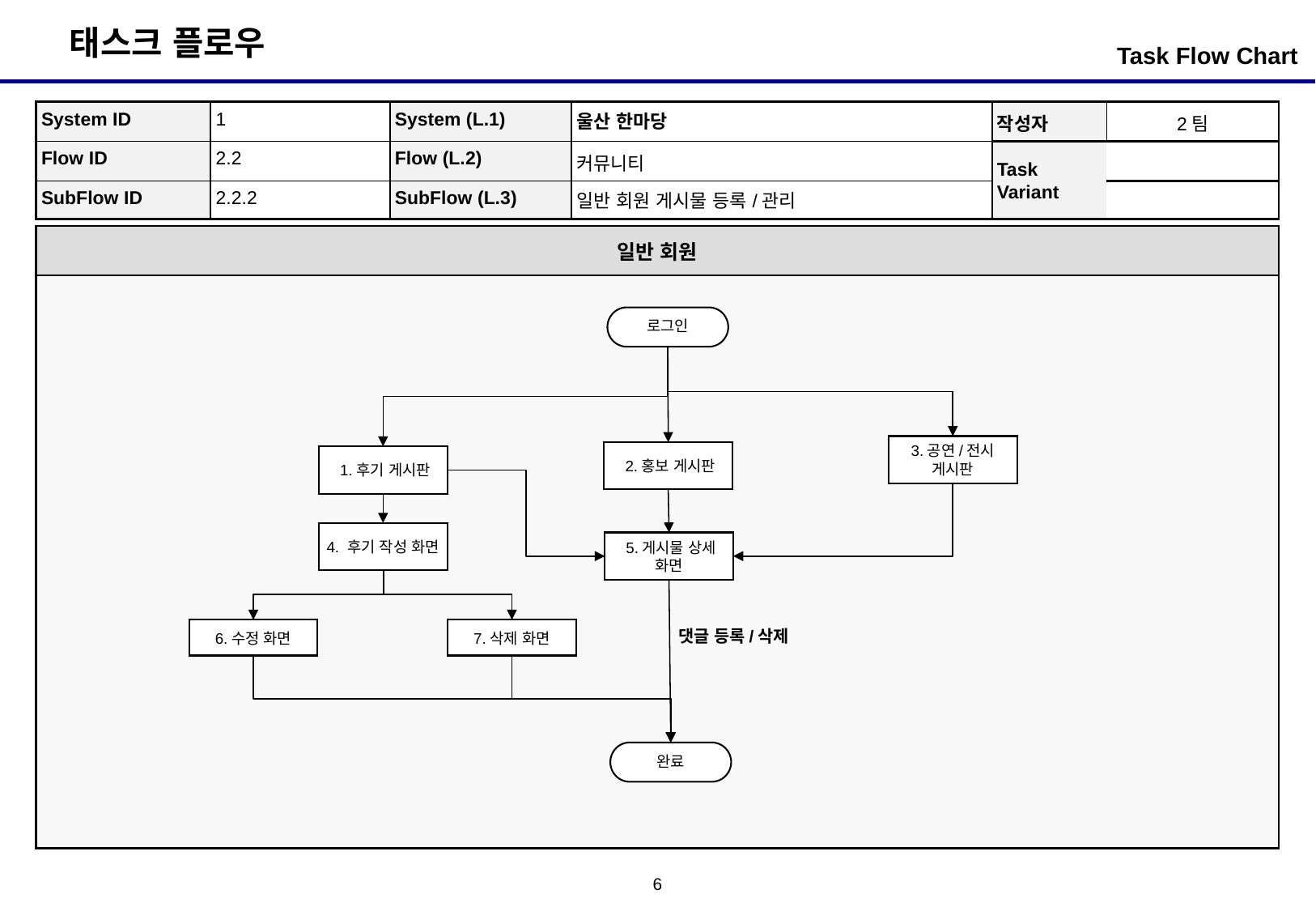

Task Flow Chart
| System ID | 1 | System (L.1) | 울산 한마당 | 작성자 | 2팀 |
| --- | --- | --- | --- | --- | --- |
| Flow ID | 2.2 | Flow (L.2) | 커뮤니티 | Task Variant |  |
| SubFlow ID | 2.2.2 | SubFlow (L.3) | 일반 회원 게시물 등록/관리 |  |  |
| 일반 회원 |
| --- |
|  |
로그인
3.공연/전시 게시판
 2.홍보 게시판
 1.후기 게시판
4. 후기 작성 화면
 5.게시물 상세 화면
6.수정 화면
댓글 등록/삭제
7.삭제 화면
완료